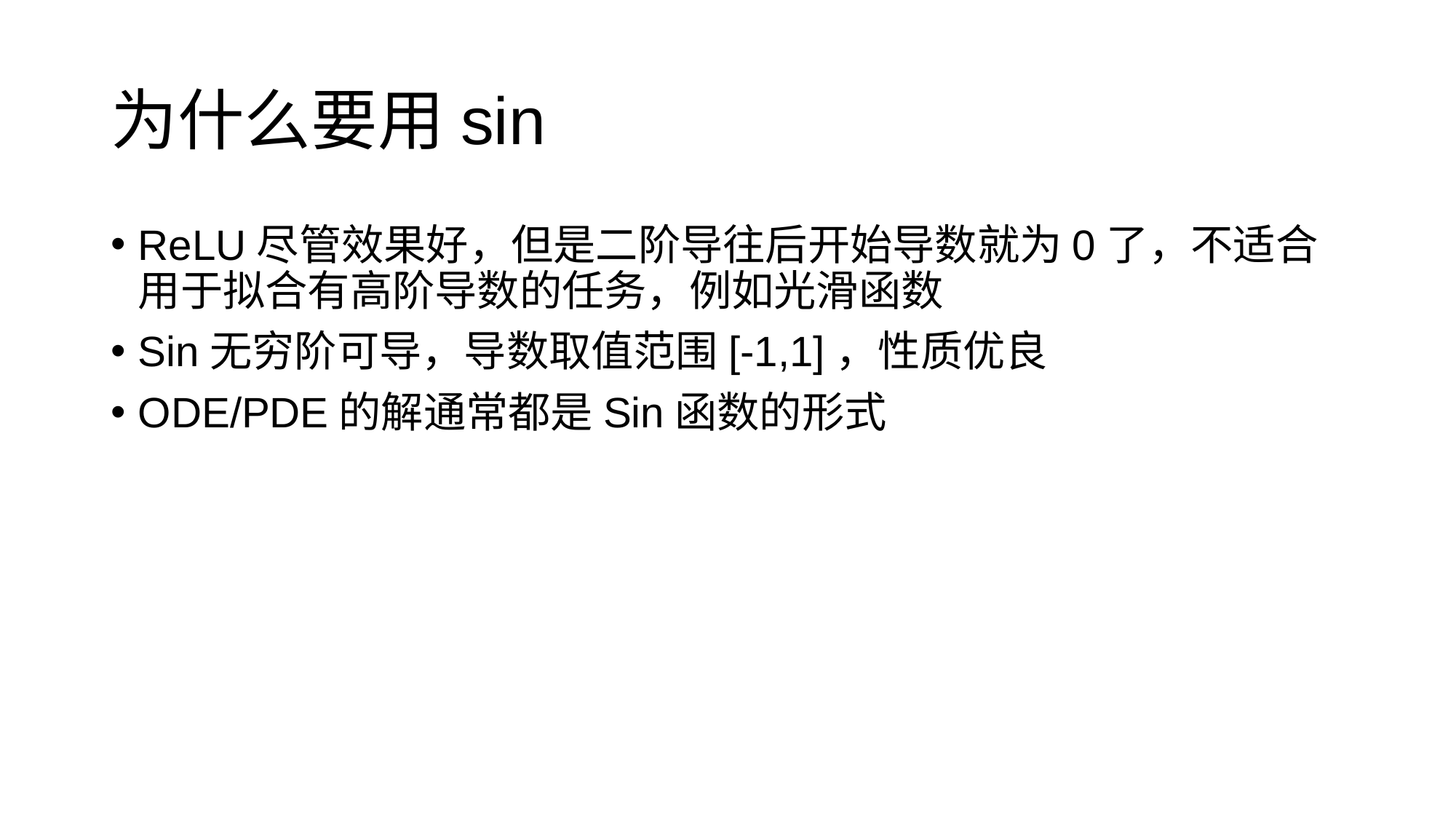

# 为什么要用sin
ReLU尽管效果好，但是二阶导往后开始导数就为0了，不适合用于拟合有高阶导数的任务，例如光滑函数
Sin无穷阶可导，导数取值范围[-1,1]，性质优良
ODE/PDE的解通常都是Sin函数的形式